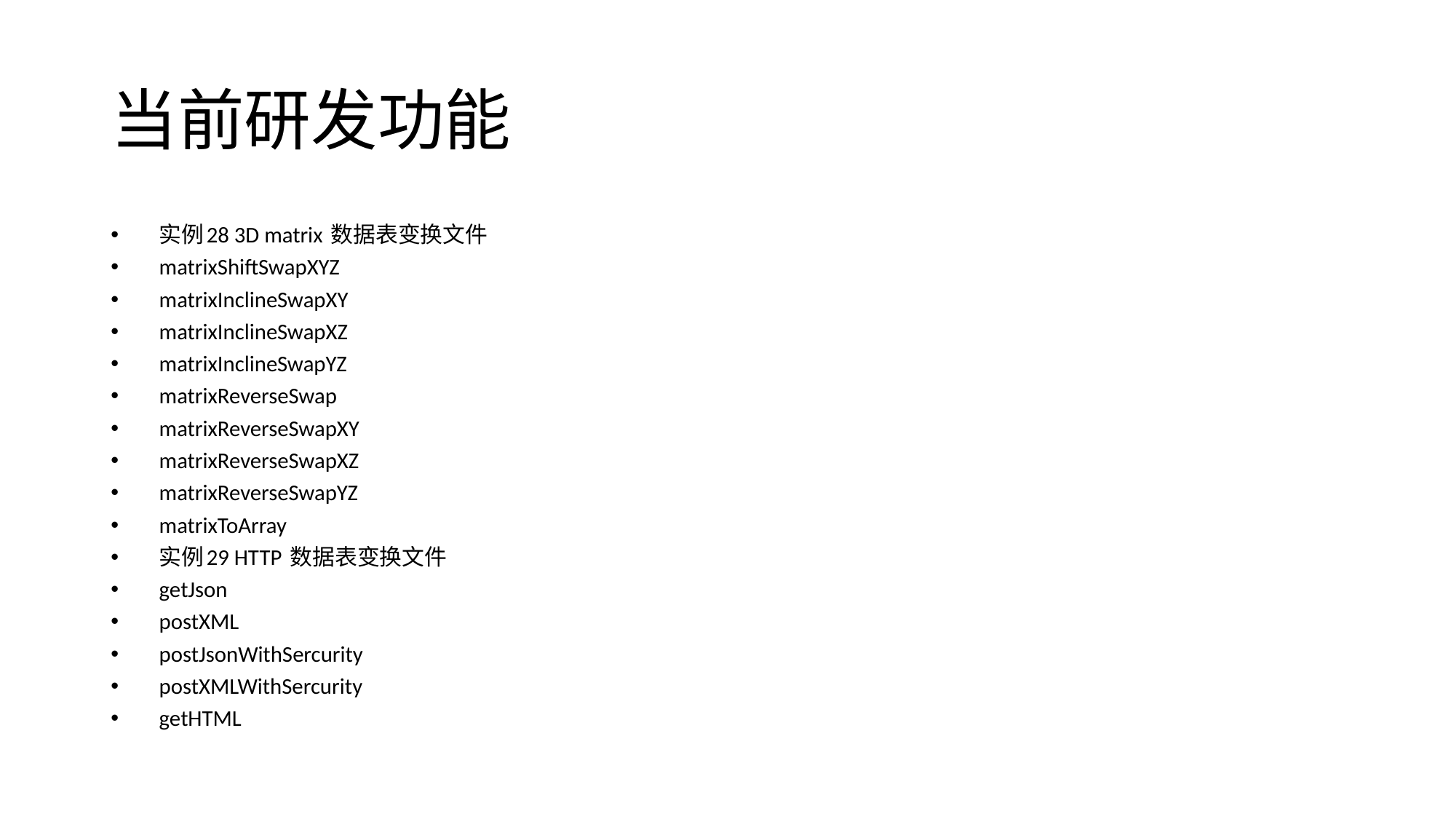

# 当前研发功能
实例28 3D matrix 数据表变换文件
matrixShiftSwapXYZ
matrixInclineSwapXY
matrixInclineSwapXZ
matrixInclineSwapYZ
matrixReverseSwap
matrixReverseSwapXY
matrixReverseSwapXZ
matrixReverseSwapYZ
matrixToArray
实例29 HTTP 数据表变换文件
getJson
postXML
postJsonWithSercurity
postXMLWithSercurity
getHTML